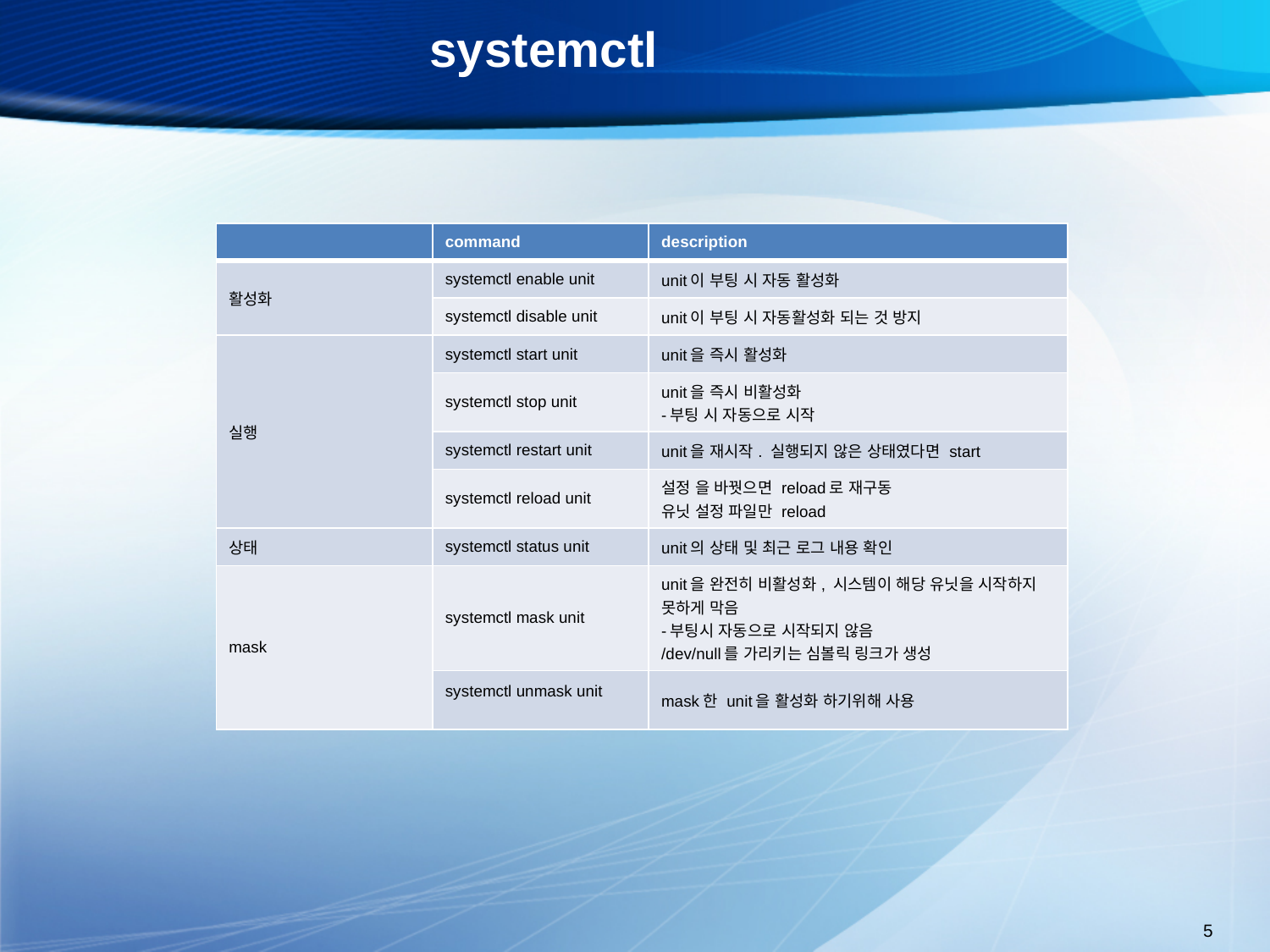

# systemctl
|  | command | description |
| --- | --- | --- |
| 활성화 | systemctl enable unit | unit이 부팅 시 자동 활성화 |
|  | systemctl disable unit | unit이 부팅 시 자동활성화 되는 것 방지 |
| 실행 | systemctl start unit | unit을 즉시 활성화 |
|  | systemctl stop unit | unit을 즉시 비활성화 -부팅 시 자동으로 시작 |
|  | systemctl restart unit | unit을 재시작. 실행되지 않은 상태였다면 start |
|  | systemctl reload unit | 설정 을 바꿧으면 reload로 재구동 유닛 설정 파일만 reload |
| 상태 | systemctl status unit | unit의 상태 및 최근 로그 내용 확인 |
| mask | systemctl mask unit | unit을 완전히 비활성화, 시스템이 해당 유닛을 시작하지 못하게 막음 -부팅시 자동으로 시작되지 않음 /dev/null를 가리키는 심볼릭 링크가 생성 |
|  | systemctl unmask unit | mask한 unit을 활성화 하기위해 사용 |